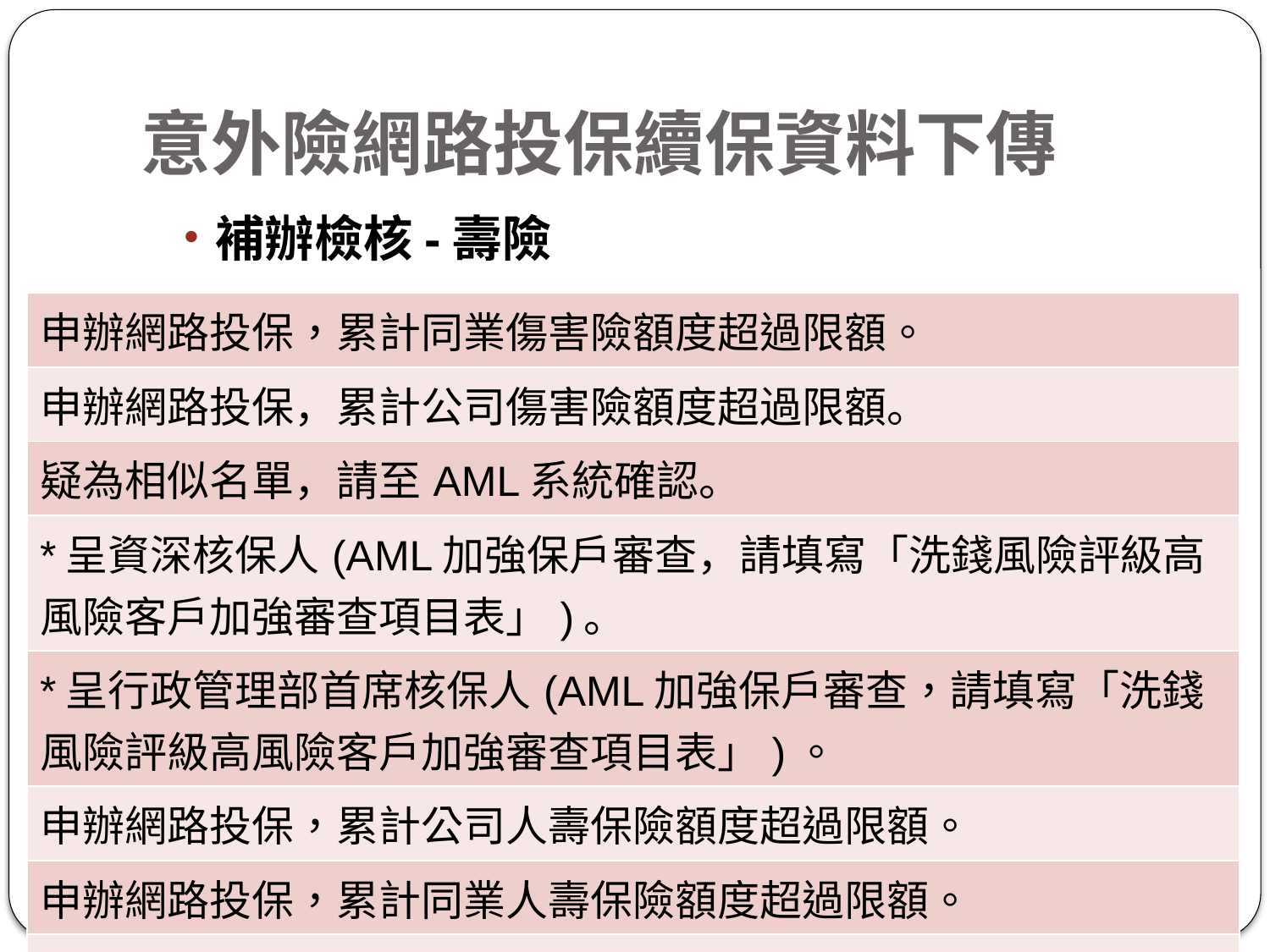

# 意外險網路投保續保資料下傳
補辦檢核-壽險
| 申辦網路投保，累計同業傷害險額度超過限額。 |
| --- |
| 申辦網路投保，累計公司傷害險額度超過限額。 |
| 疑為相似名單，請至AML系統確認。 |
| \*呈資深核保人(AML加強保戶審查，請填寫「洗錢風險評級高風險客戶加強審查項目表」)。 |
| \*呈行政管理部首席核保人(AML加強保戶審查，請填寫「洗錢風險評級高風險客戶加強審查項目表」)。 |
| 申辦網路投保，累計公司人壽保險額度超過限額。 |
| 申辦網路投保，累計同業人壽保險額度超過限額。 |
| 本件超過續保年齡，不受理。 |